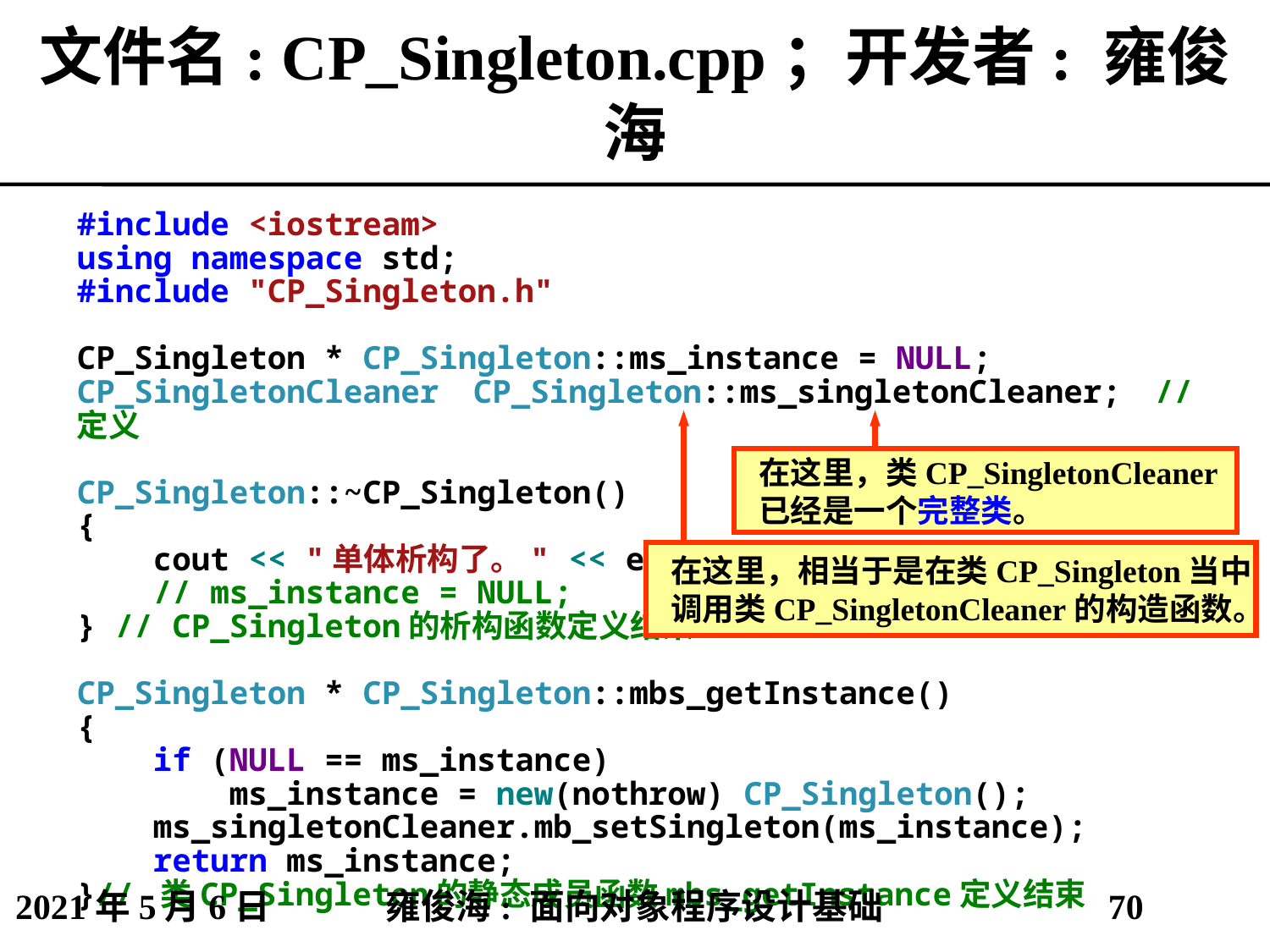

# 文件名: CP_Singleton.cpp；开发者: 雍俊海

#include <iostream>
using namespace std;
#include "CP_Singleton.h"

CP_Singleton * CP_Singleton::ms_instance = NULL;
CP_SingletonCleaner CP_Singleton::ms_singletonCleaner; // 定义

CP_Singleton::~CP_Singleton()
{
    cout << "单体析构了。" << endl;
    // ms_instance = NULL;
} // CP_Singleton的析构函数定义结束

CP_Singleton * CP_Singleton::mbs_getInstance()
{
    if (NULL == ms_instance)
        ms_instance = new(nothrow) CP_Singleton();
    ms_singletonCleaner.mb_setSingleton(ms_instance);
    return ms_instance;
}// 类CP_Singleton的静态成员函数mbs_getInstance定义结束
在这里，类CP_SingletonCleaner已经是一个完整类。
在这里，相当于是在类CP_Singleton当中调用类CP_SingletonCleaner的构造函数。
2021年5月6日
雍俊海: 面向对象程序设计基础
70